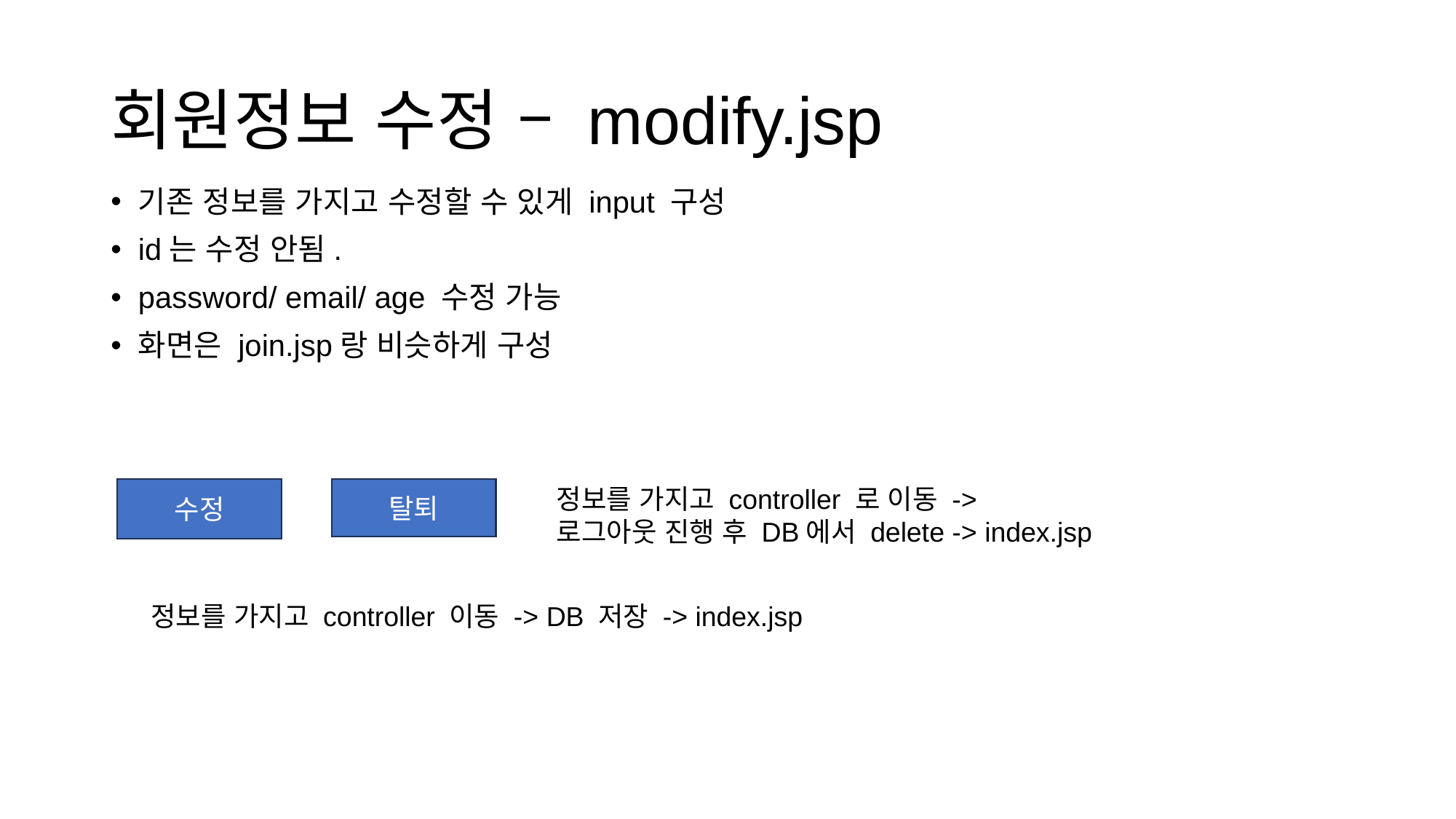

# 회원정보 수정 – modify.jsp
기존 정보를 가지고 수정할 수 있게 input 구성
id는 수정 안됨.
password/ email/ age 수정 가능
화면은 join.jsp랑 비슷하게 구성
정보를 가지고 controller 로 이동 ->
로그아웃 진행 후 DB에서 delete -> index.jsp
수정
탈퇴
정보를 가지고 controller 이동 -> DB 저장 -> index.jsp